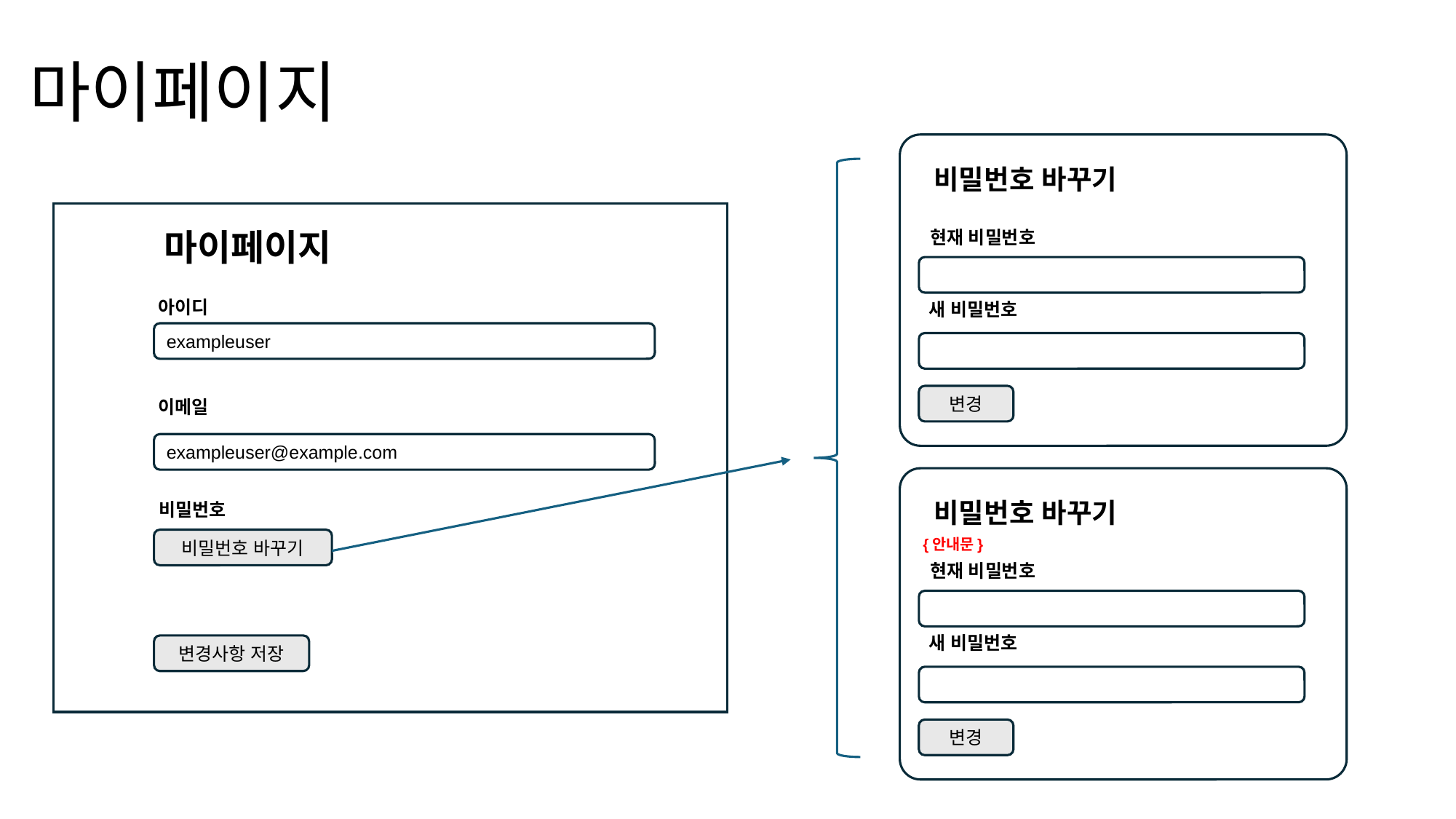

# 마이페이지

비밀번호 바꾸기

마이페이지
현재 비밀번호

아이디
새 비밀번호
exampleuser

변경
이메일
exampleuser@example.com

비밀번호 바꾸기
비밀번호
비밀번호 바꾸기
{안내문}
현재 비밀번호

새 비밀번호
변경사항 저장

변경